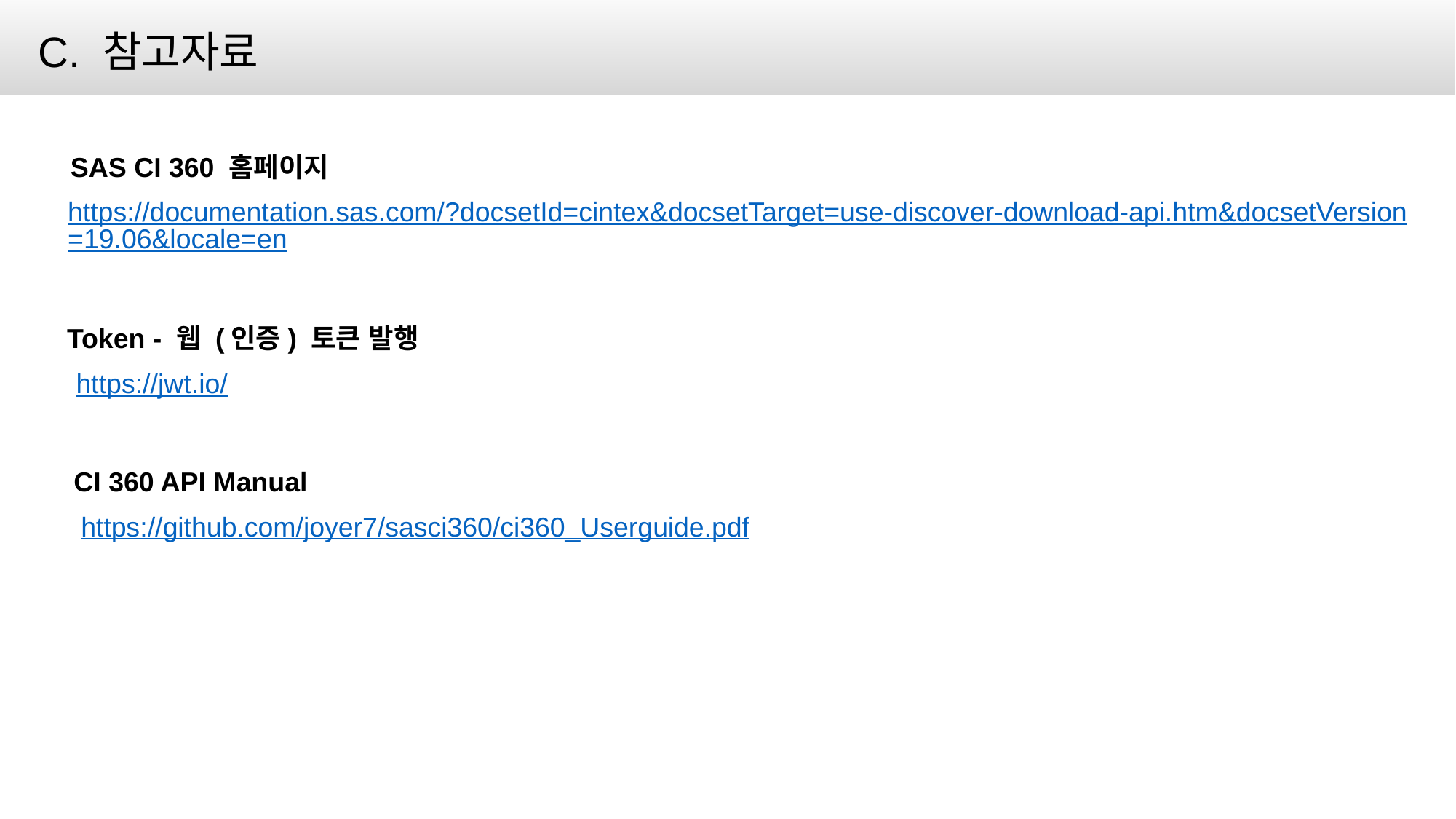

C. 참고자료
SAS CI 360 홈페이지
https://documentation.sas.com/?docsetId=cintex&docsetTarget=use-discover-download-api.htm&docsetVersion=19.06&locale=en
Token - 웹 (인증) 토큰 발행
https://jwt.io/
CI 360 API Manual
https://github.com/joyer7/sasci360/ci360_Userguide.pdf